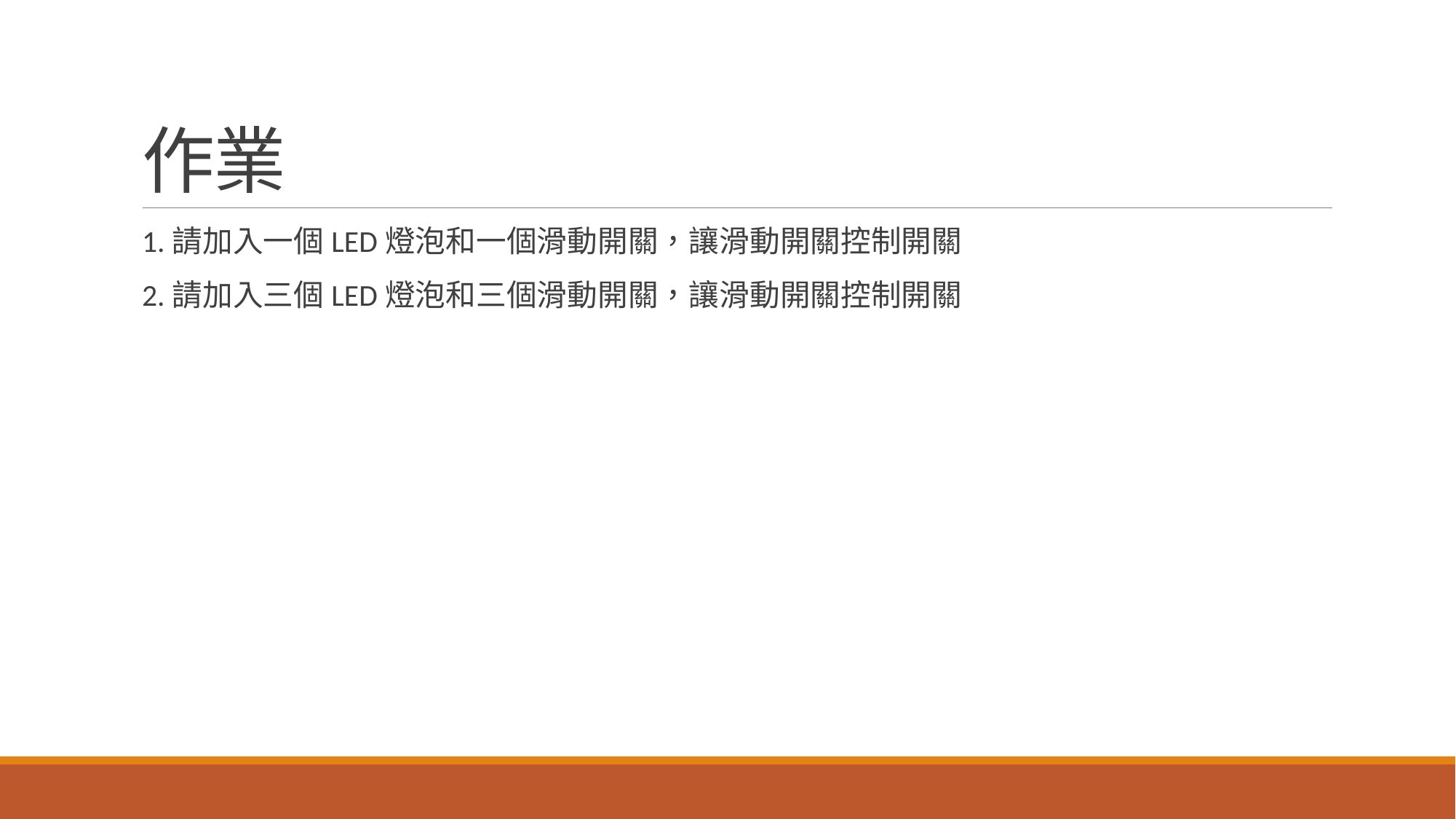

# 作業
1.請加入一個LED燈泡和一個滑動開關，讓滑動開關控制開關
2.請加入三個LED燈泡和三個滑動開關，讓滑動開關控制開關